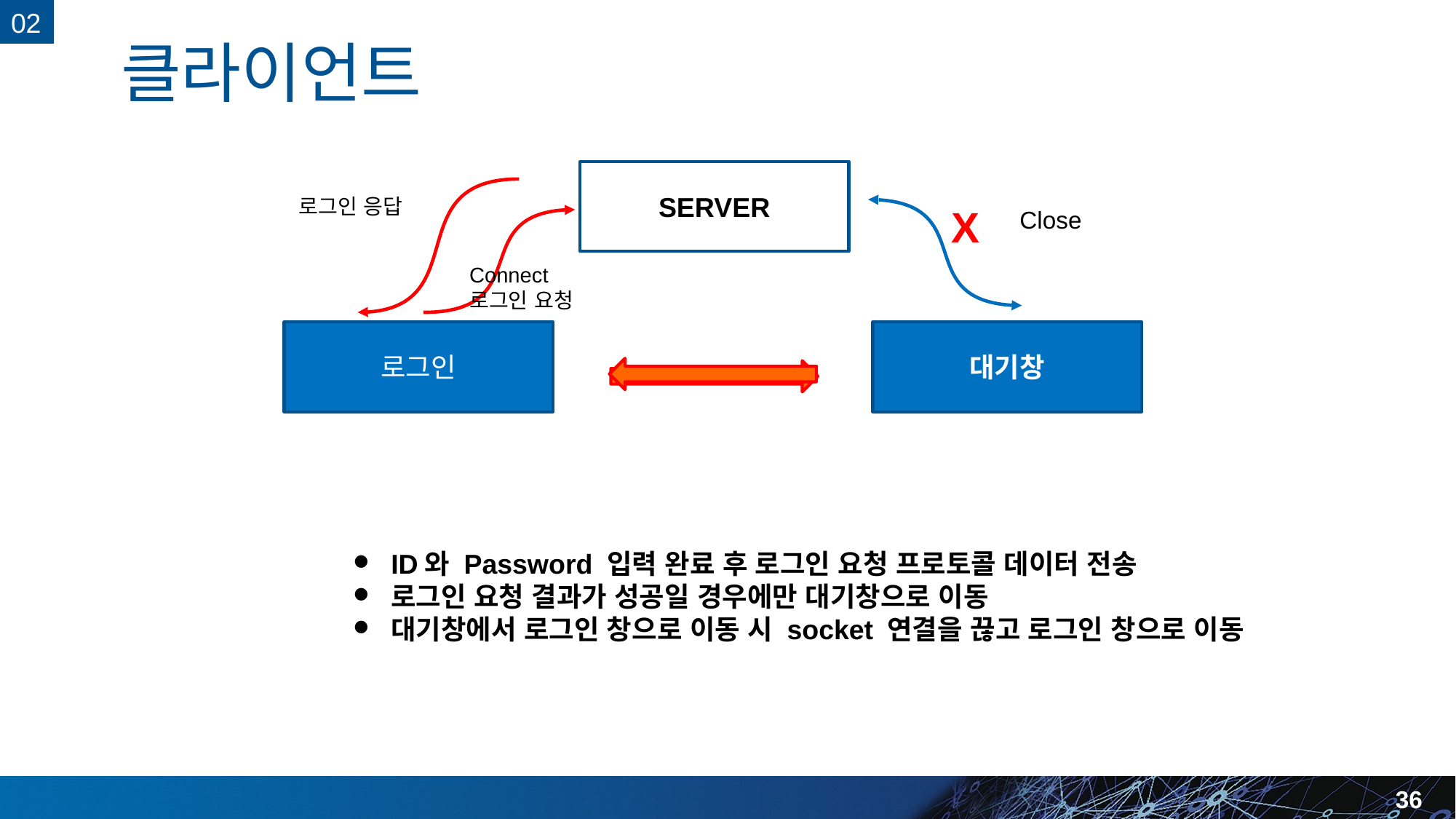

02
# 클라이언트
SERVER
로그인 응답
Connect
로그인 요청

X
Close

로그인
대기창
ID와 Password 입력 완료 후 로그인 요청 프로토콜 데이터 전송
로그인 요청 결과가 성공일 경우에만 대기창으로 이동
대기창에서 로그인 창으로 이동 시 socket 연결을 끊고 로그인 창으로 이동
36